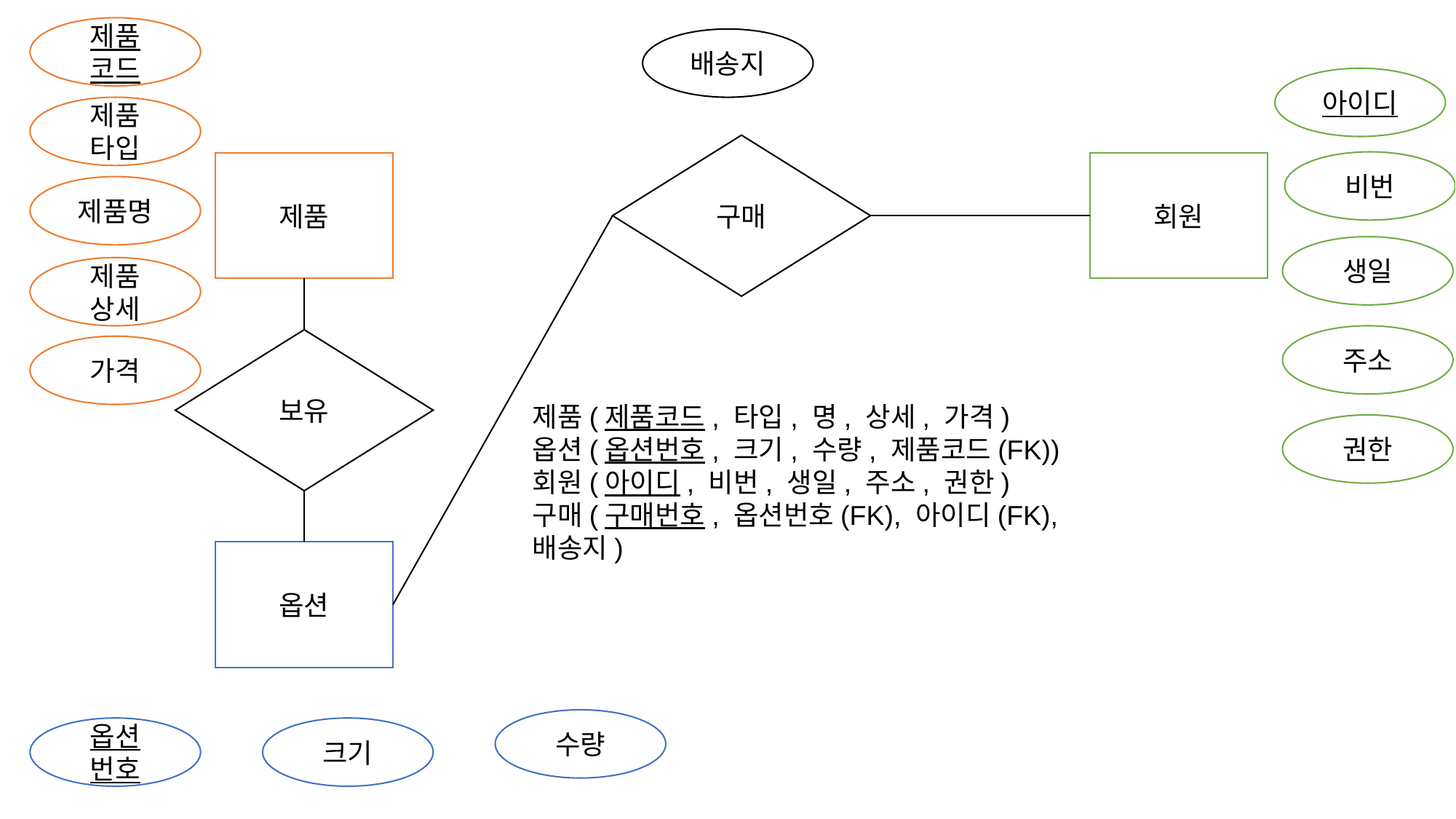

제품
코드
배송지
아이디
제품
타입
구매
비번
제품
회원
제품명
생일
제품
상세
주소
보유
가격
제품(제품코드, 타입, 명, 상세, 가격)
옵션(옵션번호, 크기, 수량, 제품코드(FK))
회원(아이디, 비번, 생일, 주소, 권한)
구매(구매번호, 옵션번호(FK), 아이디(FK), 배송지)
권한
옵션
수량
옵션
번호
크기